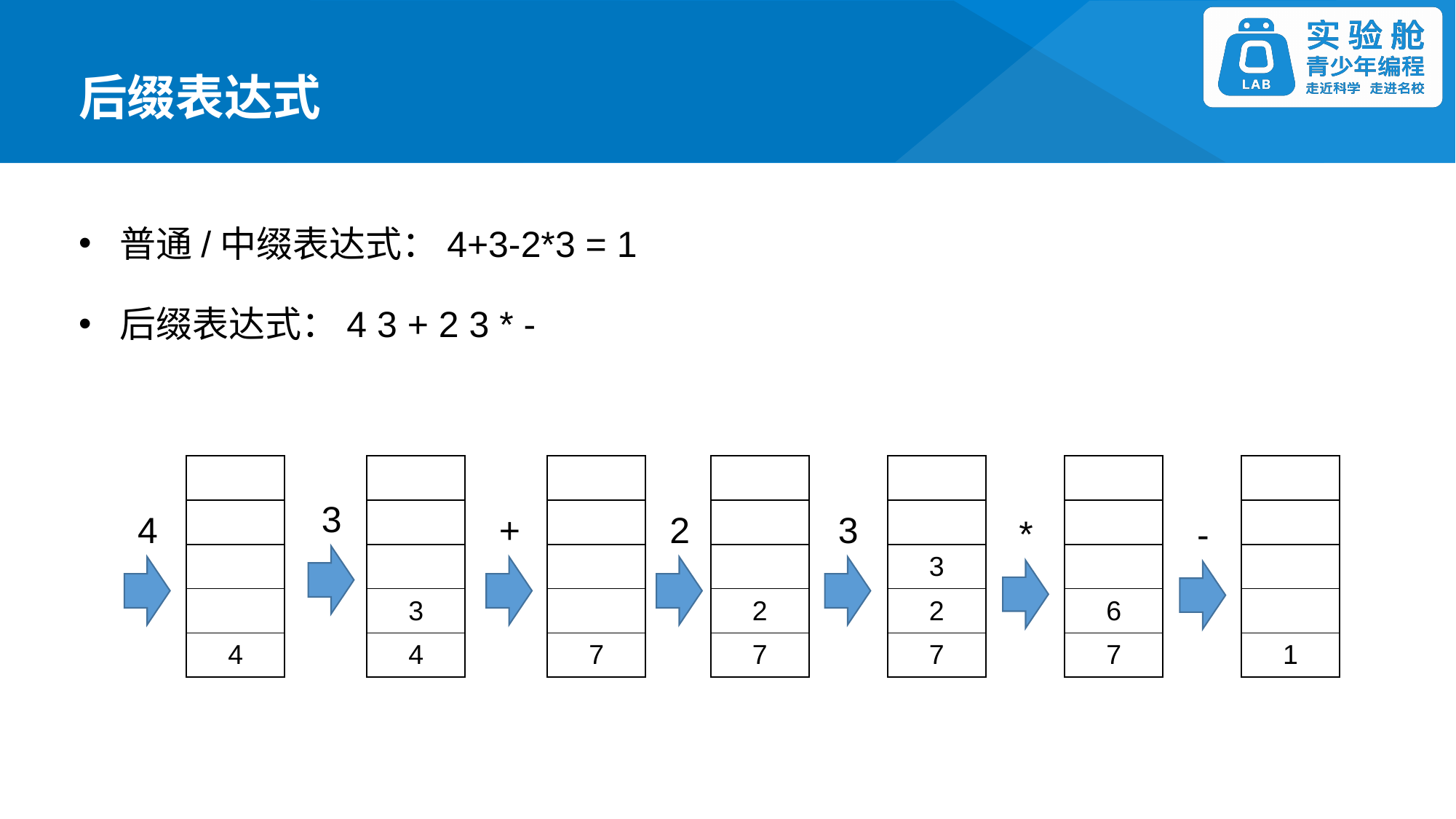

后缀表达式
普通/中缀表达式：4+3-2*3 = 1
后缀表达式：4 3 + 2 3 * -

|  |
| --- |
|  |
|  |
|  |
| 4 |
|  |
| --- |
|  |
|  |
| 3 |
| 4 |
|  |
| --- |
|  |
|  |
|  |
| 7 |
|  |
| --- |
|  |
|  |
| 2 |
| 7 |
|  |
| --- |
|  |
| 3 |
| 2 |
| 7 |
|  |
| --- |
|  |
|  |
| 6 |
| 7 |
|  |
| --- |
|  |
|  |
|  |
| 1 |
3
4
+
2
3
*
-